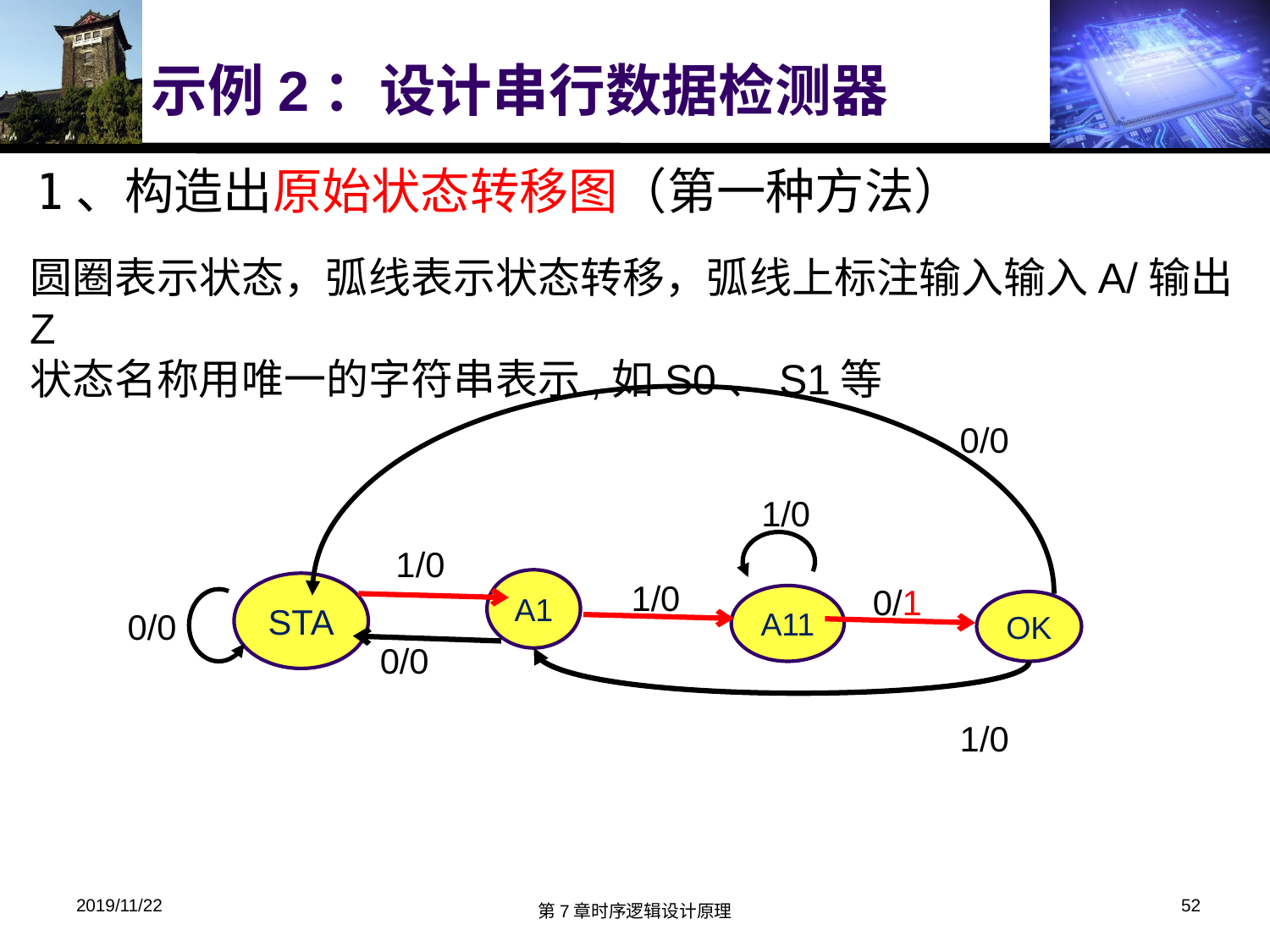

# 示例2：设计串行数据检测器
1、构造出原始状态转移图（第一种方法）

圆圈表示状态，弧线表示状态转移，弧线上标注输入输入A/输出Z
状态名称用唯一的字符串表示,如S0、S1等

0/0
1/0

1/0
A1
1/0
STA
0/1
A11
OK

0/0
0/0
1/0
2019/11/22
52
第7章时序逻辑设计原理